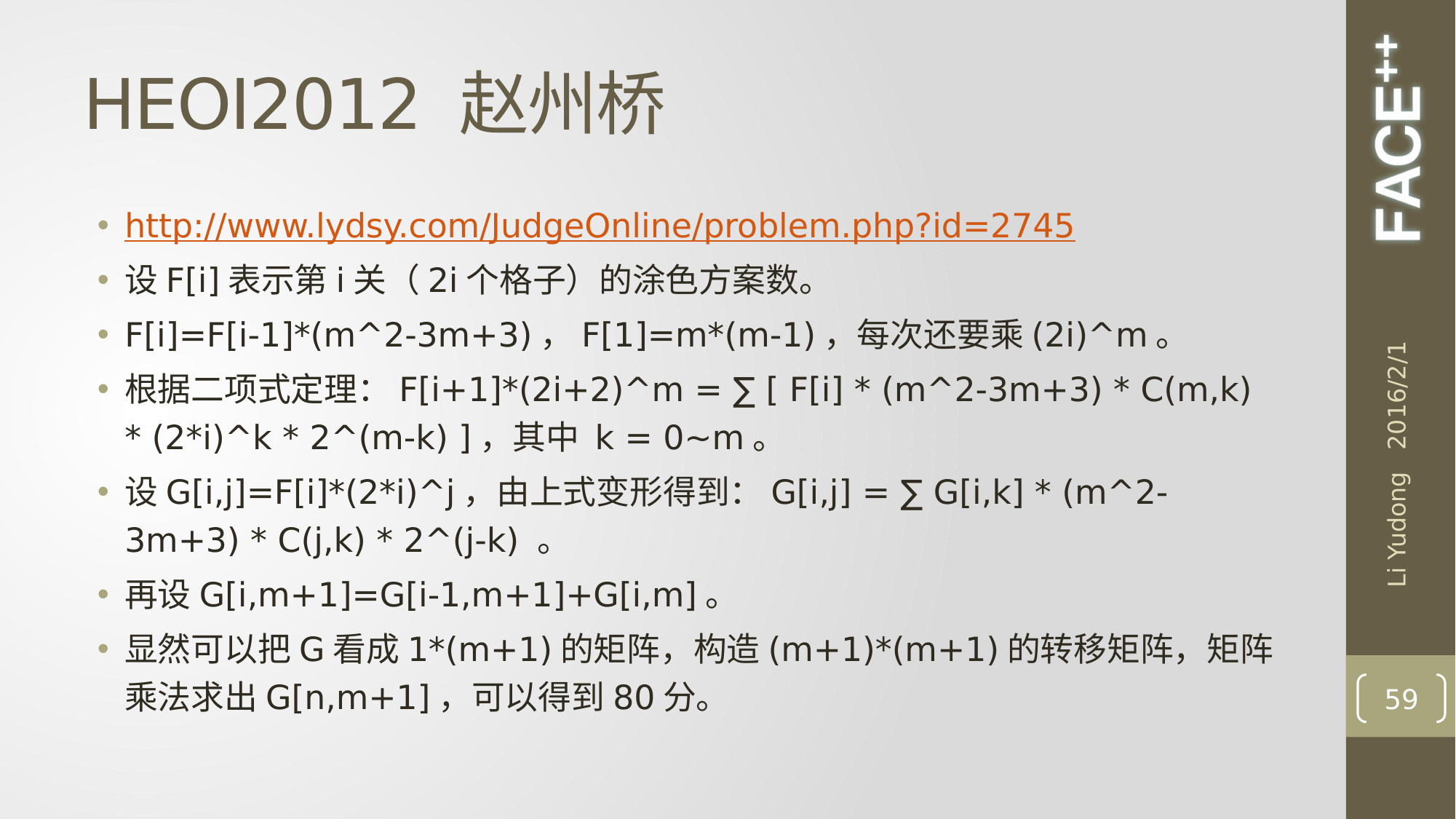

# HEOI2012 赵州桥
http://www.lydsy.com/JudgeOnline/problem.php?id=2745
设F[i]表示第i关（2i个格子）的涂色方案数。
F[i]=F[i-1]*(m^2-3m+3)，F[1]=m*(m-1)，每次还要乘(2i)^m。
根据二项式定理：F[i+1]*(2i+2)^m = ∑ [ F[i] * (m^2-3m+3) * C(m,k) * (2*i)^k * 2^(m-k) ]，其中 k = 0~m。
设G[i,j]=F[i]*(2*i)^j，由上式变形得到：G[i,j] = ∑ G[i,k] * (m^2-3m+3) * C(j,k) * 2^(j-k) 。
再设G[i,m+1]=G[i-1,m+1]+G[i,m]。
显然可以把G看成1*(m+1)的矩阵，构造(m+1)*(m+1)的转移矩阵，矩阵乘法求出G[n,m+1]，可以得到80分。

2016/2/1
Li Yudong
59